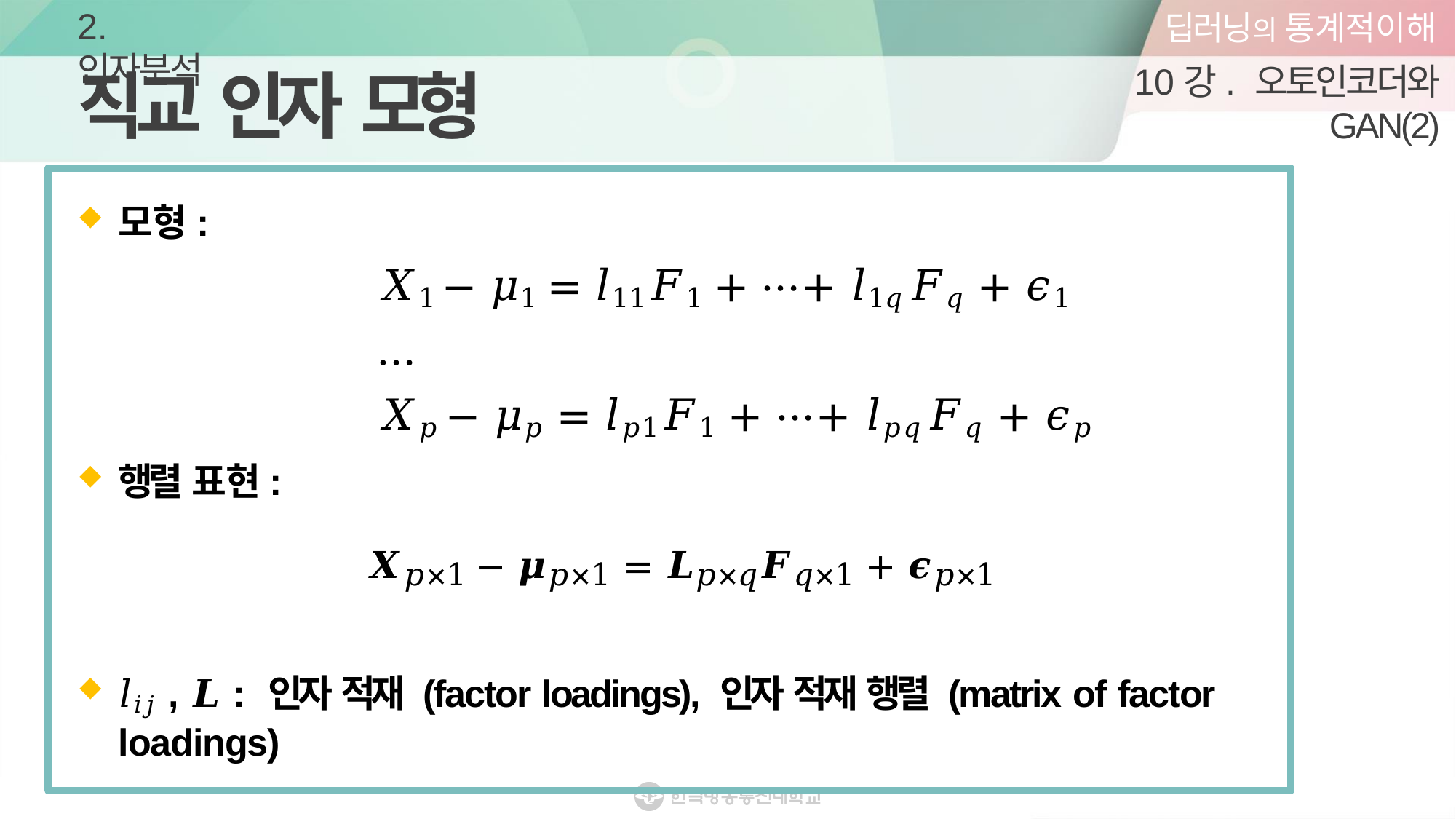

딥러닝의 통계적이해
10강. 오토인코더와 GAN(2)
2. 인자분석
# 직교 인자 모형

모형:
𝑋1 − 𝜇1 = 𝑙11𝐹1 + ⋯+ 𝑙1𝑞𝐹𝑞 + 𝜖1
…
𝑋𝑝 − 𝜇𝑝 = 𝑙𝑝1𝐹1 + ⋯+ 𝑙𝑝𝑞𝐹𝑞 + 𝜖𝑝
행렬 표현:
𝑿𝑝×1 − 𝝁𝑝×1 = 𝑳𝑝×𝑞𝑭𝑞×1 + 𝝐𝑝×1

𝑙𝑖𝑗 , 𝑳 : 인자 적재 (factor loadings), 인자 적재 행렬 (matrix of factor loadings)